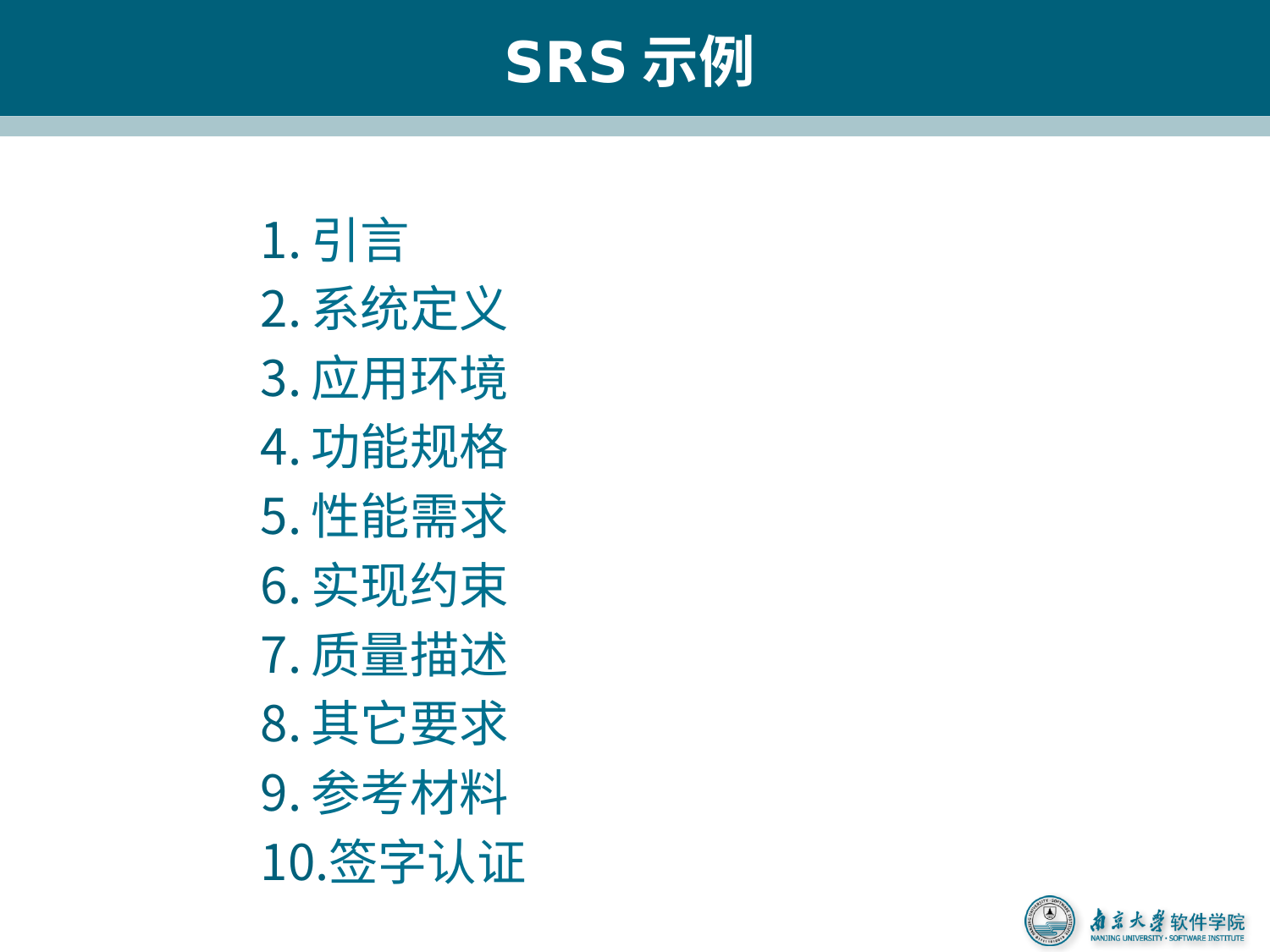

# SRS示例
引言
系统定义
应用环境
功能规格
性能需求
实现约束
质量描述
其它要求
参考材料
签字认证